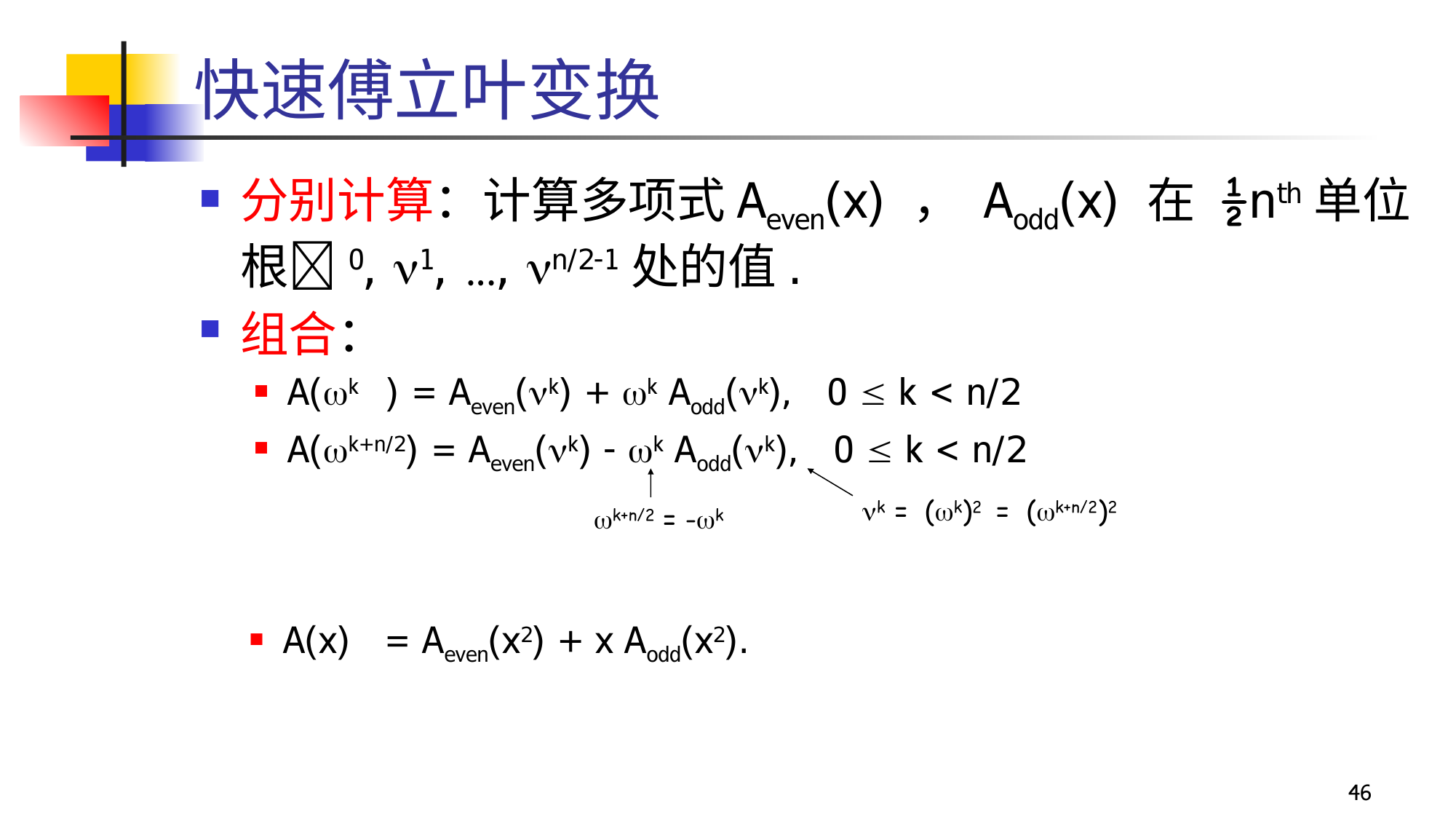

# 快速傅立叶变换
分别计算：计算多项式Aeven(x) ， Aodd(x) 在 ½nth单位根ν0, ν1, …, νn/2-1处的值.
组合：
A(ωk+n) = Aeven(νk) + ωk Aodd(νk),   0 ≤ k < n/2
A(ωk+n/2) = Aeven(νk) - ωk Aodd(νk),   0 ≤ k < n/2

νk  =  (ωk)2   =  (ωk+n/2)2
ωk+n/2 = -ωk
A(x)   = Aeven(x2) + x Aodd(x2).

46